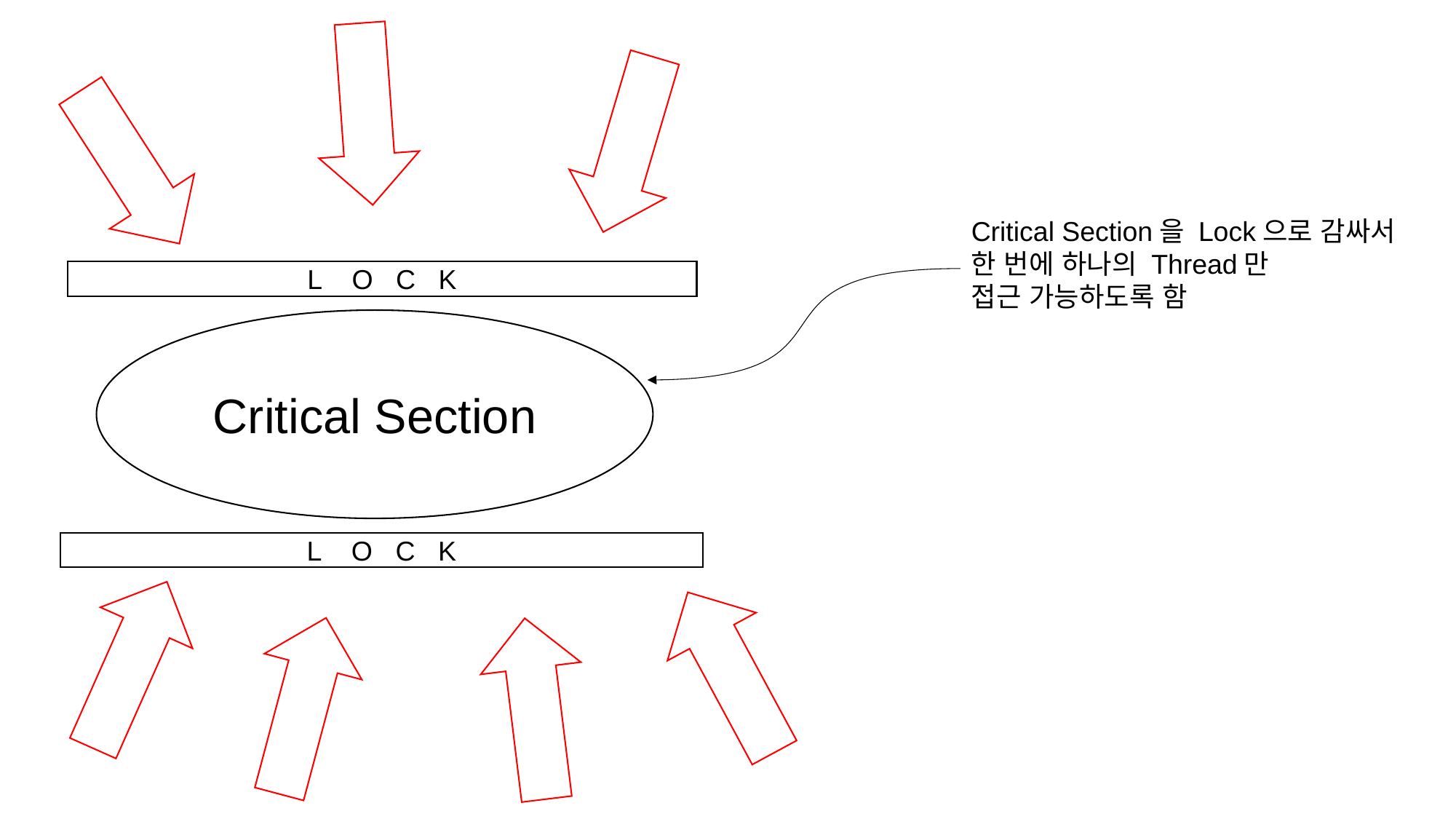

Critical Section을 Lock으로 감싸서
한 번에 하나의 Thread만
접근 가능하도록 함
L    O   C   K
Critical Section
L    O   C   K